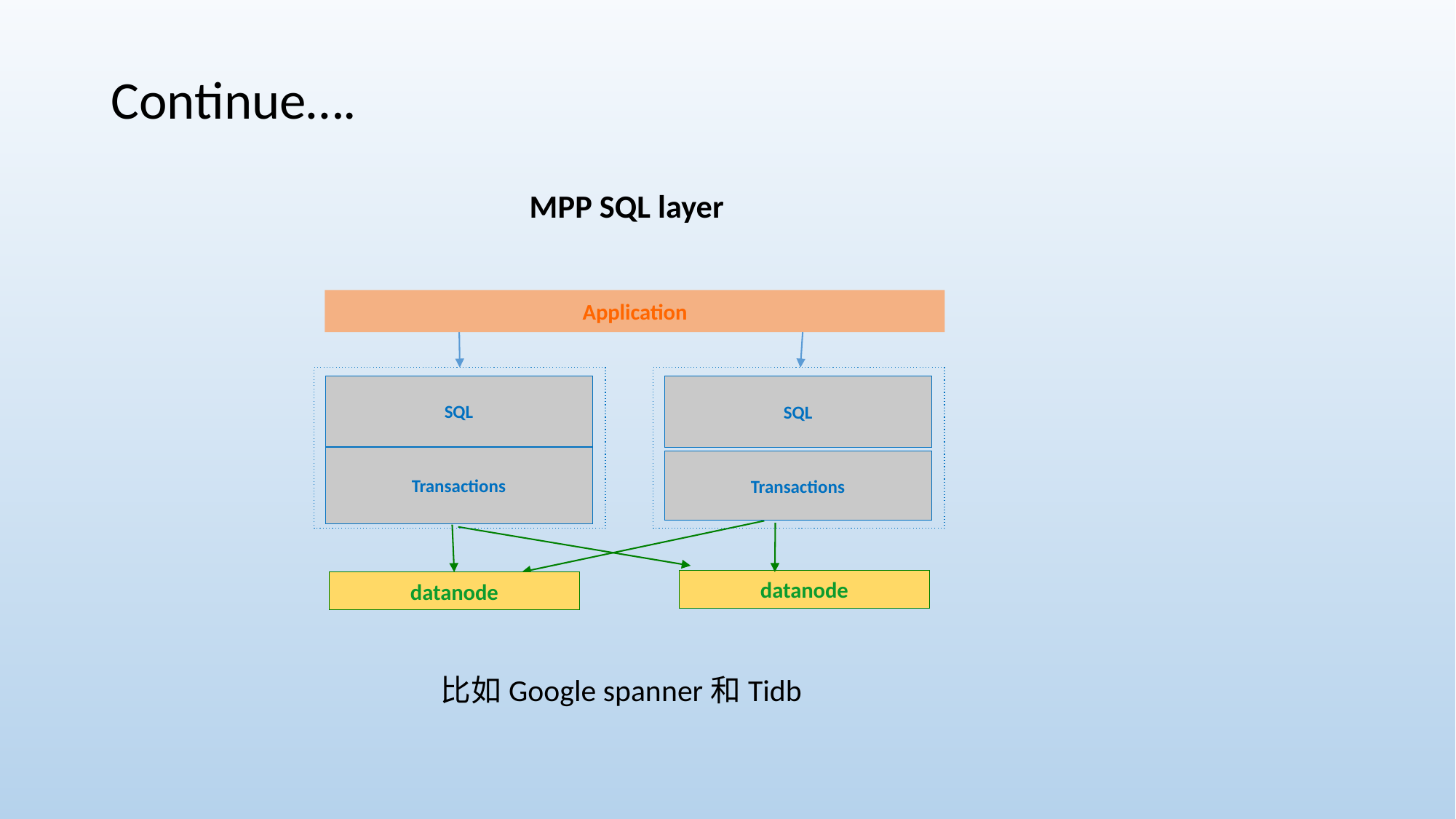

# Continue….
MPP SQL layer

Application

SQL
Transactions

SQL
Transactions
datanode
datanode
比如Google spanner和Tidb